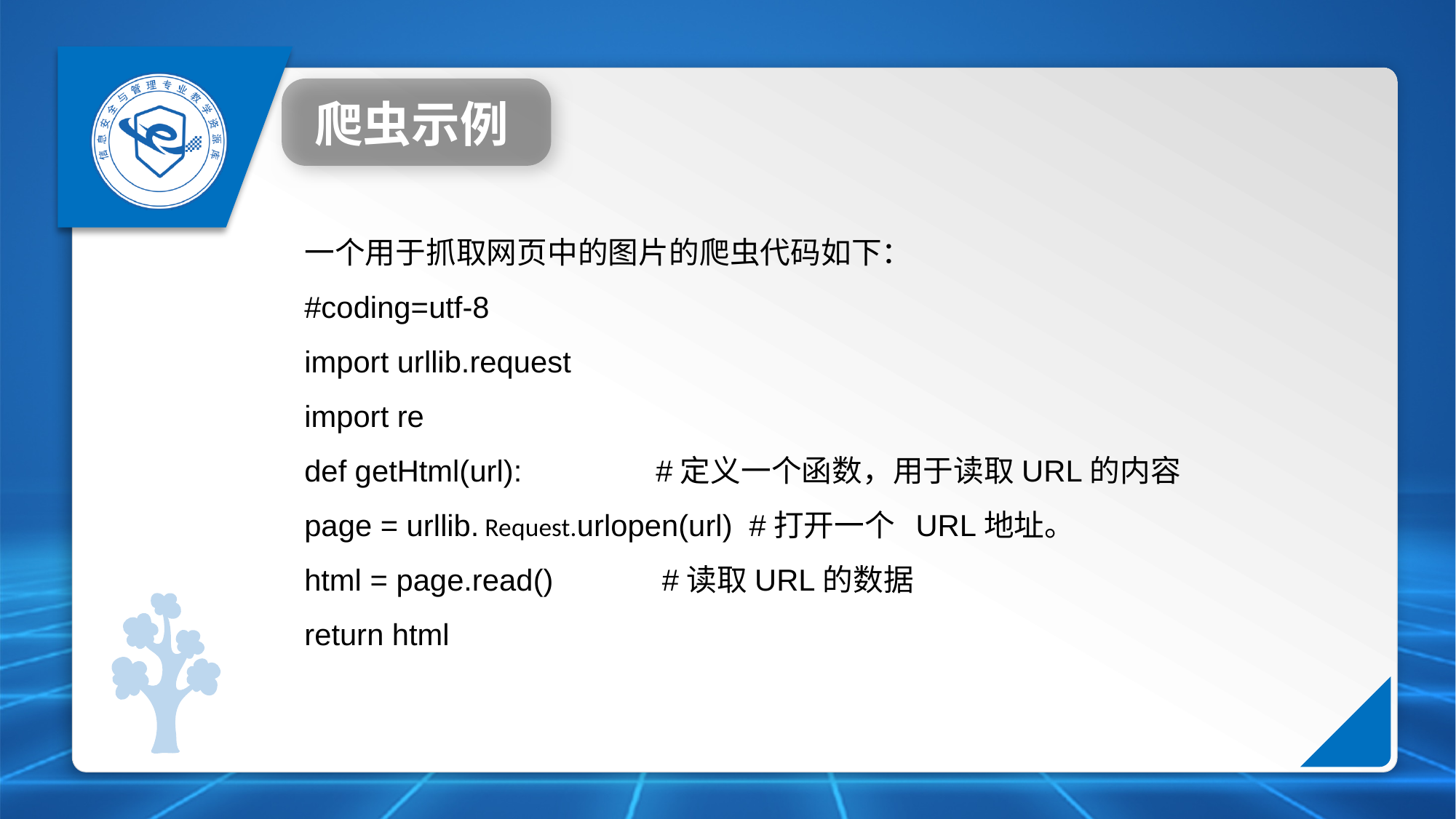

爬虫示例
一个用于抓取网页中的图片的爬虫代码如下：
#coding=utf-8
import urllib.request
import re
def getHtml(url):                #定义一个函数，用于读取URL的内容
page = urllib. Request.urlopen(url)  #打开一个  URL地址。
html = page.read()             #读取URL的数据
return html